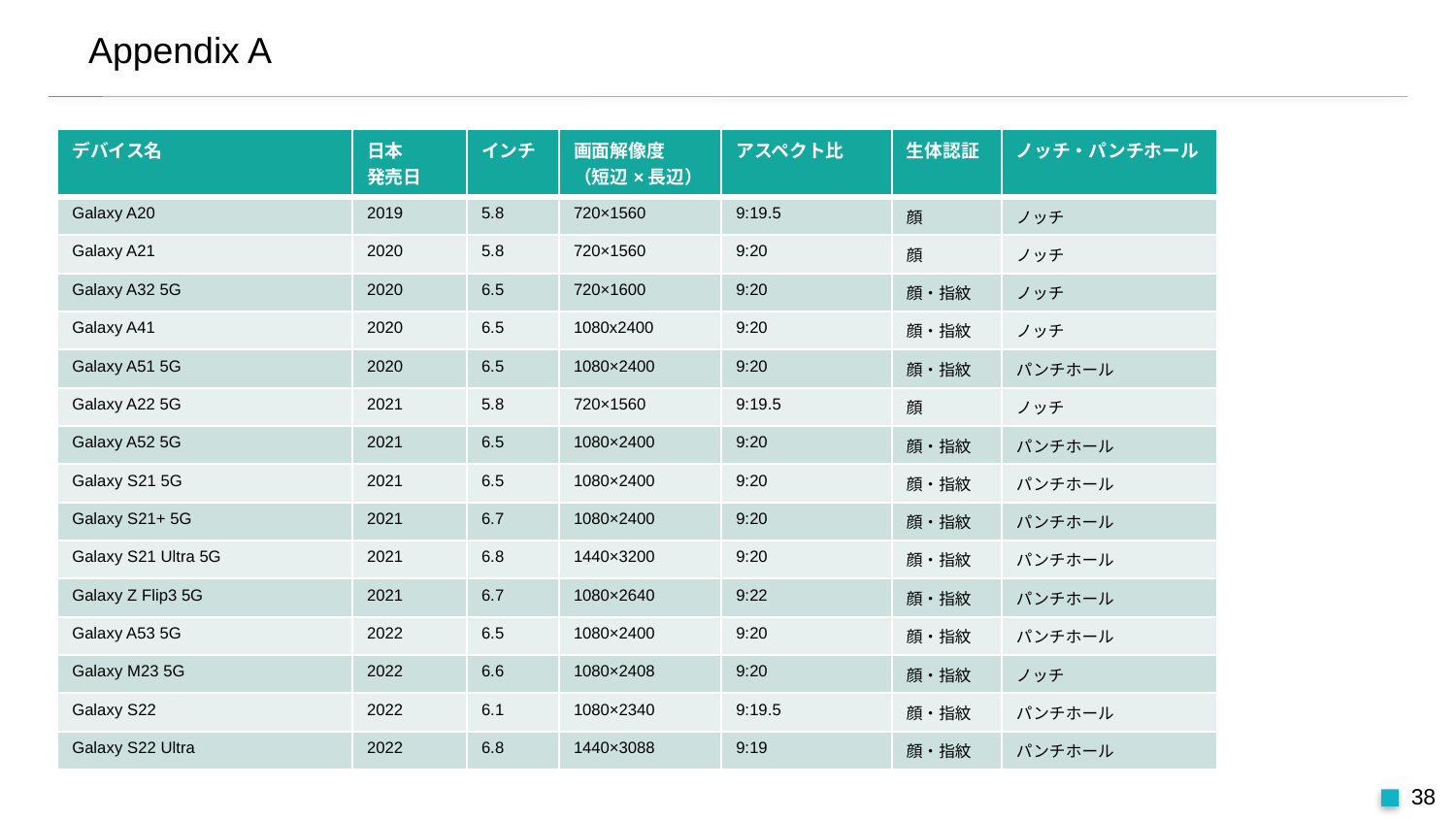

# Appendix A
| デバイス名 | 日本 発売日 | インチ | 画面解像度 （短辺×長辺） | アスペクト比 | 生体認証 | ノッチ・パンチホール |
| --- | --- | --- | --- | --- | --- | --- |
| Galaxy A20 | 2019 | 5.8 | 720×1560 | 9:19.5 | 顔 | ノッチ |
| Galaxy A21 | 2020 | 5.8 | 720×1560 | 9:20 | 顔 | ノッチ |
| Galaxy A32 5G | 2020 | 6.5 | 720×1600 | 9:20 | 顔・指紋 | ノッチ |
| Galaxy A41 | 2020 | 6.5 | 1080x2400 | 9:20 | 顔・指紋 | ノッチ |
| Galaxy A51 5G | 2020 | 6.5 | 1080×2400 | 9:20 | 顔・指紋 | パンチホール |
| Galaxy A22 5G | 2021 | 5.8 | 720×1560 | 9:19.5 | 顔 | ノッチ |
| Galaxy A52 5G | 2021 | 6.5 | 1080×2400 | 9:20 | 顔・指紋 | パンチホール |
| Galaxy S21 5G | 2021 | 6.5 | 1080×2400 | 9:20 | 顔・指紋 | パンチホール |
| Galaxy S21+ 5G | 2021 | 6.7 | 1080×2400 | 9:20 | 顔・指紋 | パンチホール |
| Galaxy S21 Ultra 5G | 2021 | 6.8 | 1440×3200 | 9:20 | 顔・指紋 | パンチホール |
| Galaxy Z Flip3 5G | 2021 | 6.7 | 1080×2640 | 9:22 | 顔・指紋 | パンチホール |
| Galaxy A53 5G | 2022 | 6.5 | 1080×2400 | 9:20 | 顔・指紋 | パンチホール |
| Galaxy M23 5G | 2022 | 6.6 | 1080×2408 | 9:20 | 顔・指紋 | ノッチ |
| Galaxy S22 | 2022 | 6.1 | 1080×2340 | 9:19.5 | 顔・指紋 | パンチホール |
| Galaxy S22 Ultra | 2022 | 6.8 | 1440×3088 | 9:19 | 顔・指紋 | パンチホール |